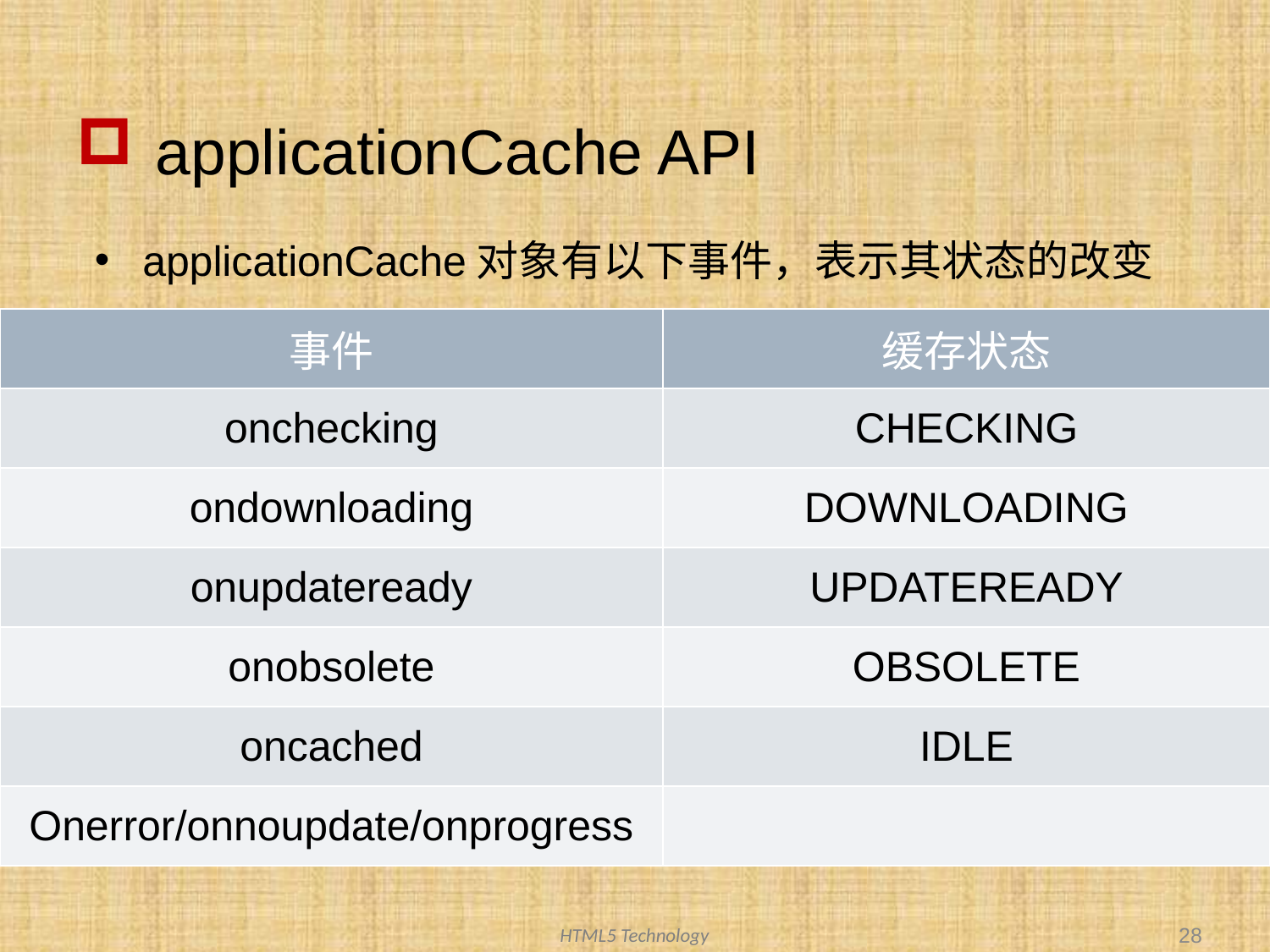

applicationCache API
applicationCache对象有以下事件，表示其状态的改变
| 事件 | 缓存状态 |
| --- | --- |
| onchecking | CHECKING |
| ondownloading | DOWNLOADING |
| onupdateready | UPDATEREADY |
| onobsolete | OBSOLETE |
| oncached | IDLE |
| Onerror/onnoupdate/onprogress |  |
28
HTML5 Technology